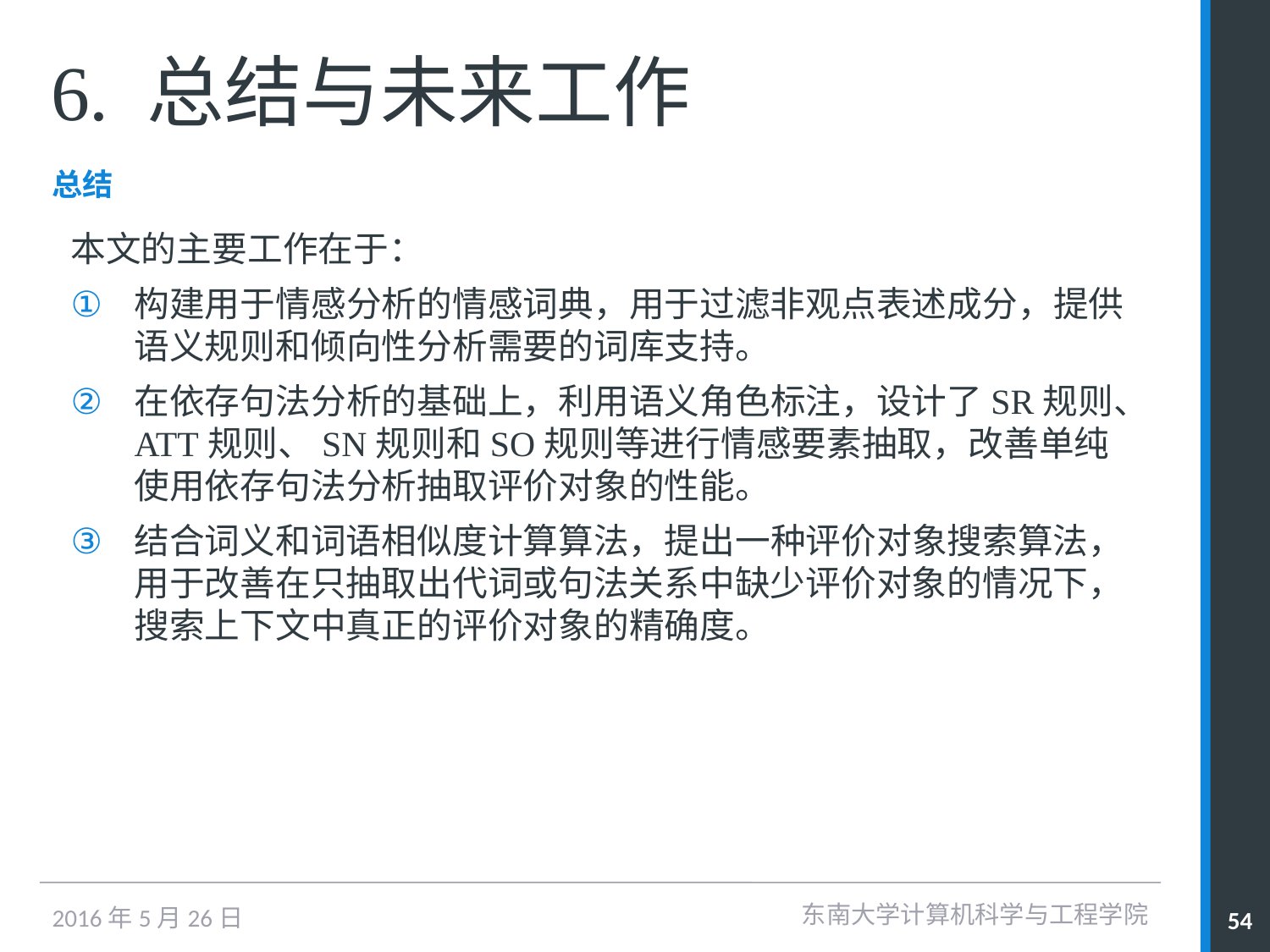

# 6. 总结与未来工作
总结
本文的主要工作在于：
构建用于情感分析的情感词典，用于过滤非观点表述成分，提供语义规则和倾向性分析需要的词库支持。
在依存句法分析的基础上，利用语义角色标注，设计了SR规则、ATT规则、SN规则和SO规则等进行情感要素抽取，改善单纯使用依存句法分析抽取评价对象的性能。
结合词义和词语相似度计算算法，提出一种评价对象搜索算法，用于改善在只抽取出代词或句法关系中缺少评价对象的情况下，搜索上下文中真正的评价对象的精确度。
东南大学计算机科学与工程学院
54